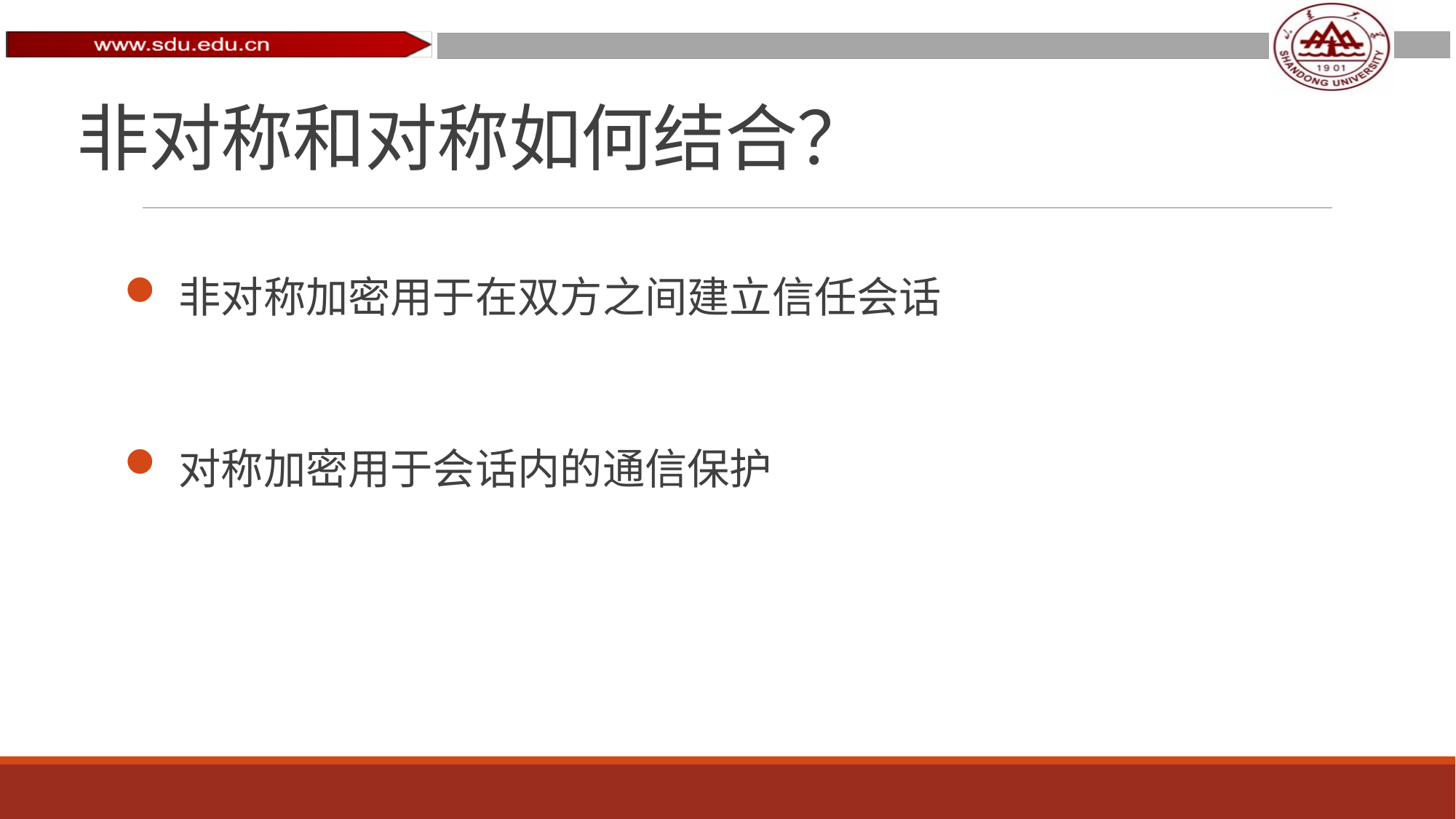

# 非对称和对称如何结合？

非对称加密用于在双方之间建立信任会话

对称加密用于会话内的通信保护